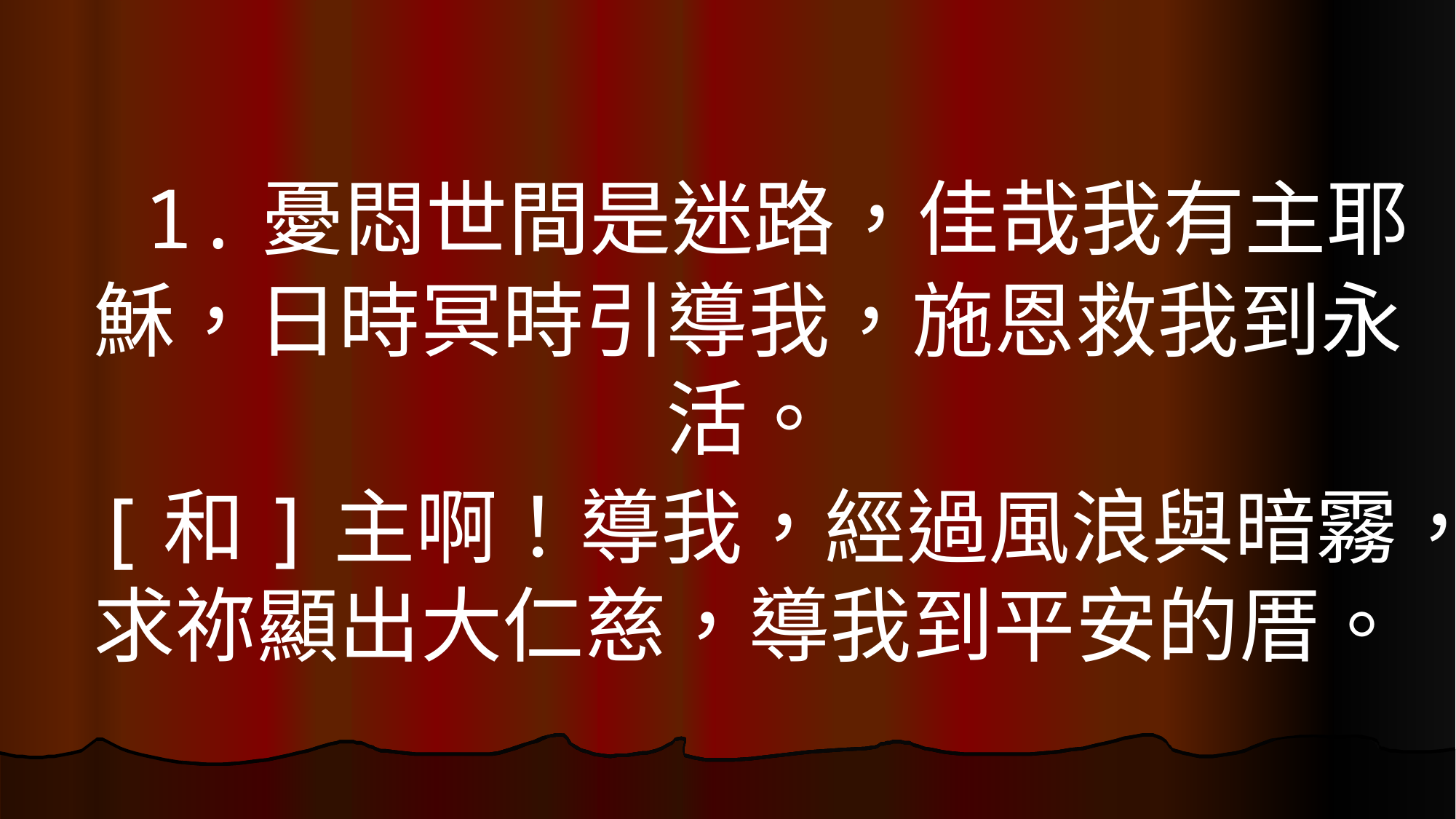

1.憂悶世間是迷路，佳哉我有主耶穌，日時冥時引導我，施恩救我到永活。
[和]主啊！導我，經過風浪與暗霧，求祢顯出大仁慈，導我到平安的厝。